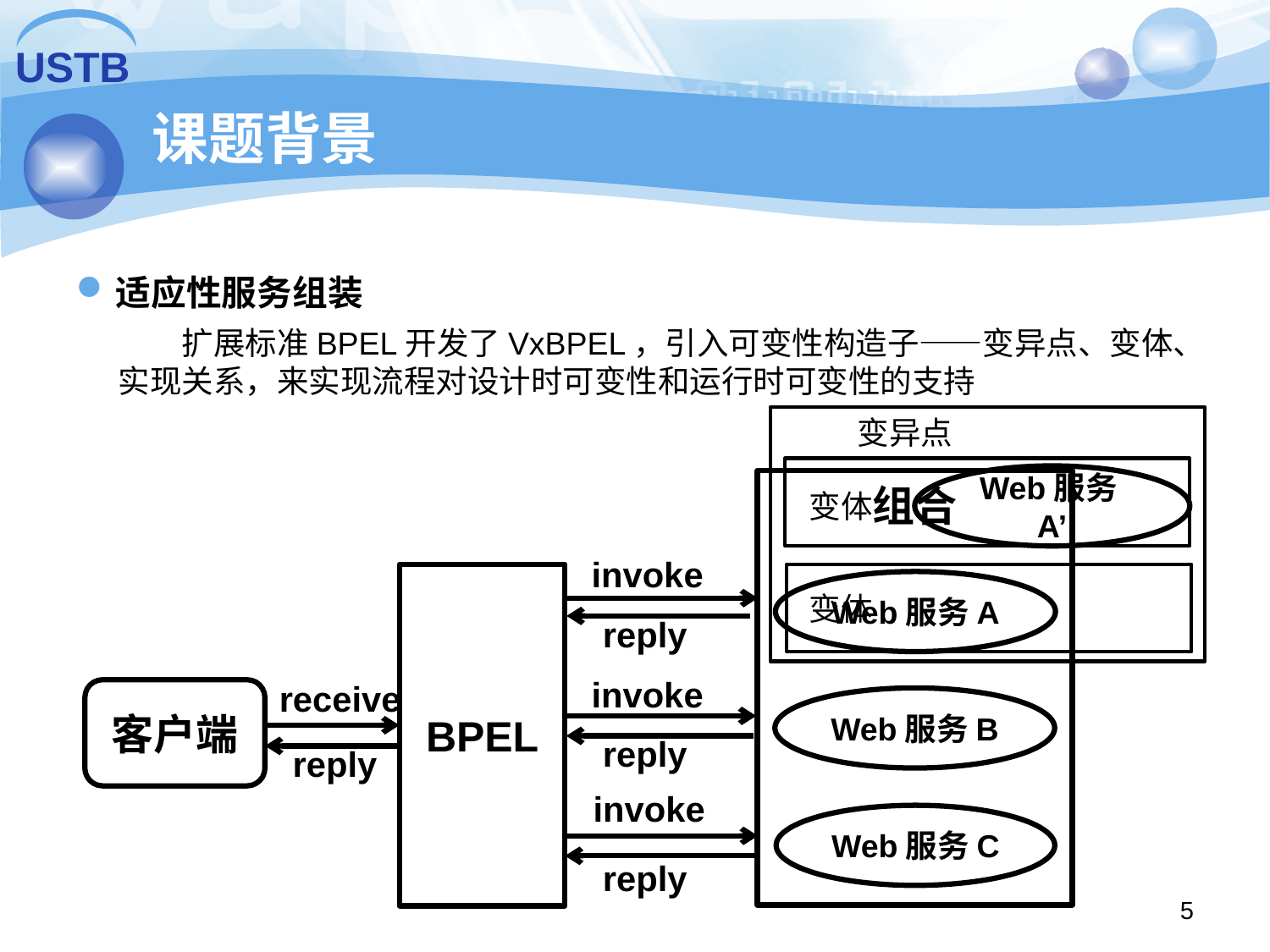

USTB
# 课题背景

适应性服务组装
扩展标准BPEL开发了VxBPEL，引入可变性构造子——变异点、变体、实现关系，来实现流程对设计时可变性和运行时可变性的支持

变异点

Web服务A’
变体

变体

组合
invoke
BPEL
reply
invoke
receive
客户端
reply
reply
invoke
reply
Web服务A
Web服务B
Web服务C
5